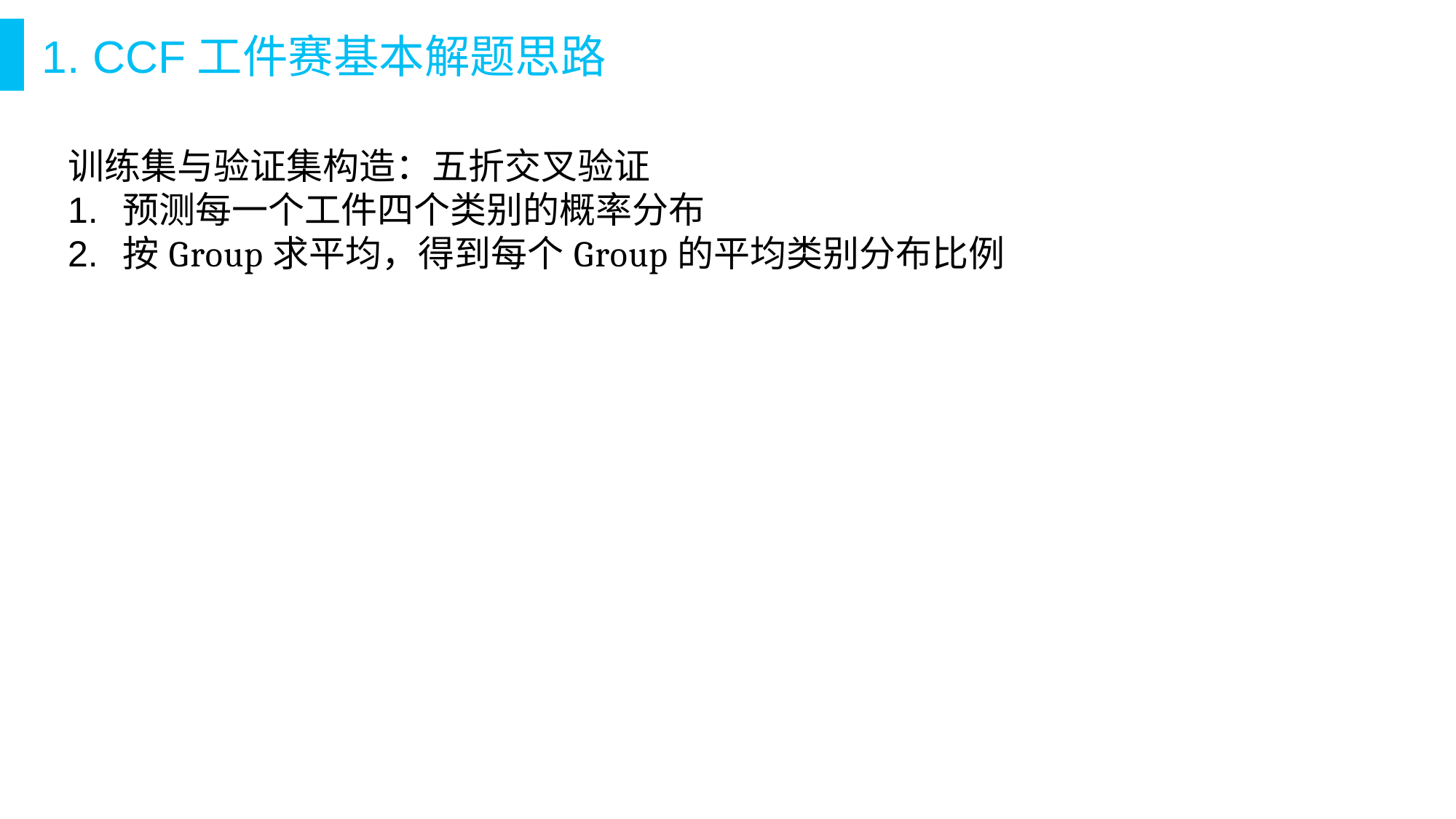

# 1. CCF工件赛基本解题思路

训练集与验证集构造：五折交叉验证
预测每一个工件四个类别的概率分布
按Group求平均，得到每个Group的平均类别分布比例